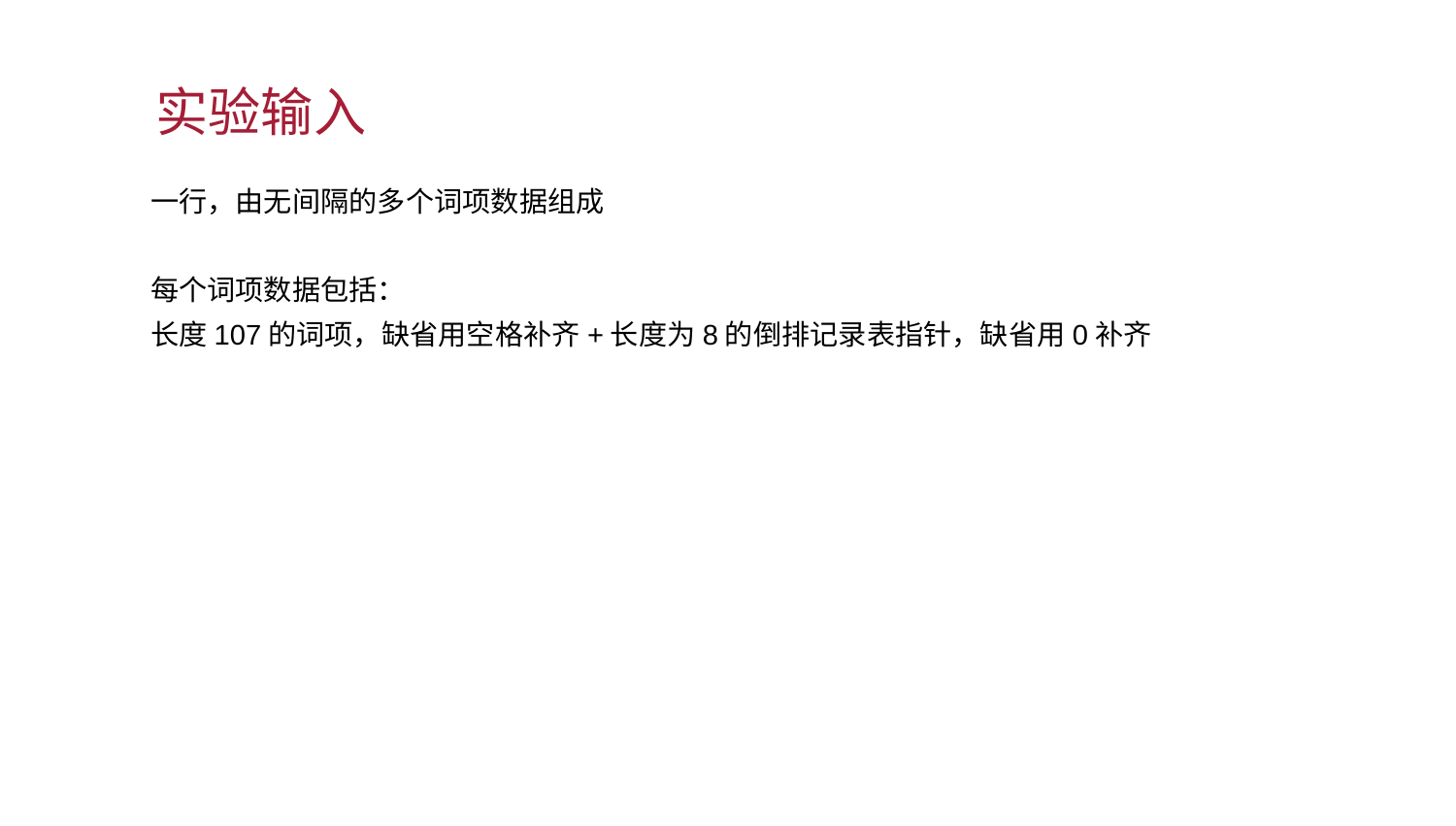

实验输入
一行，由无间隔的多个词项数据组成

每个词项数据包括：
长度107的词项，缺省用空格补齐+长度为8的倒排记录表指针，缺省用0补齐